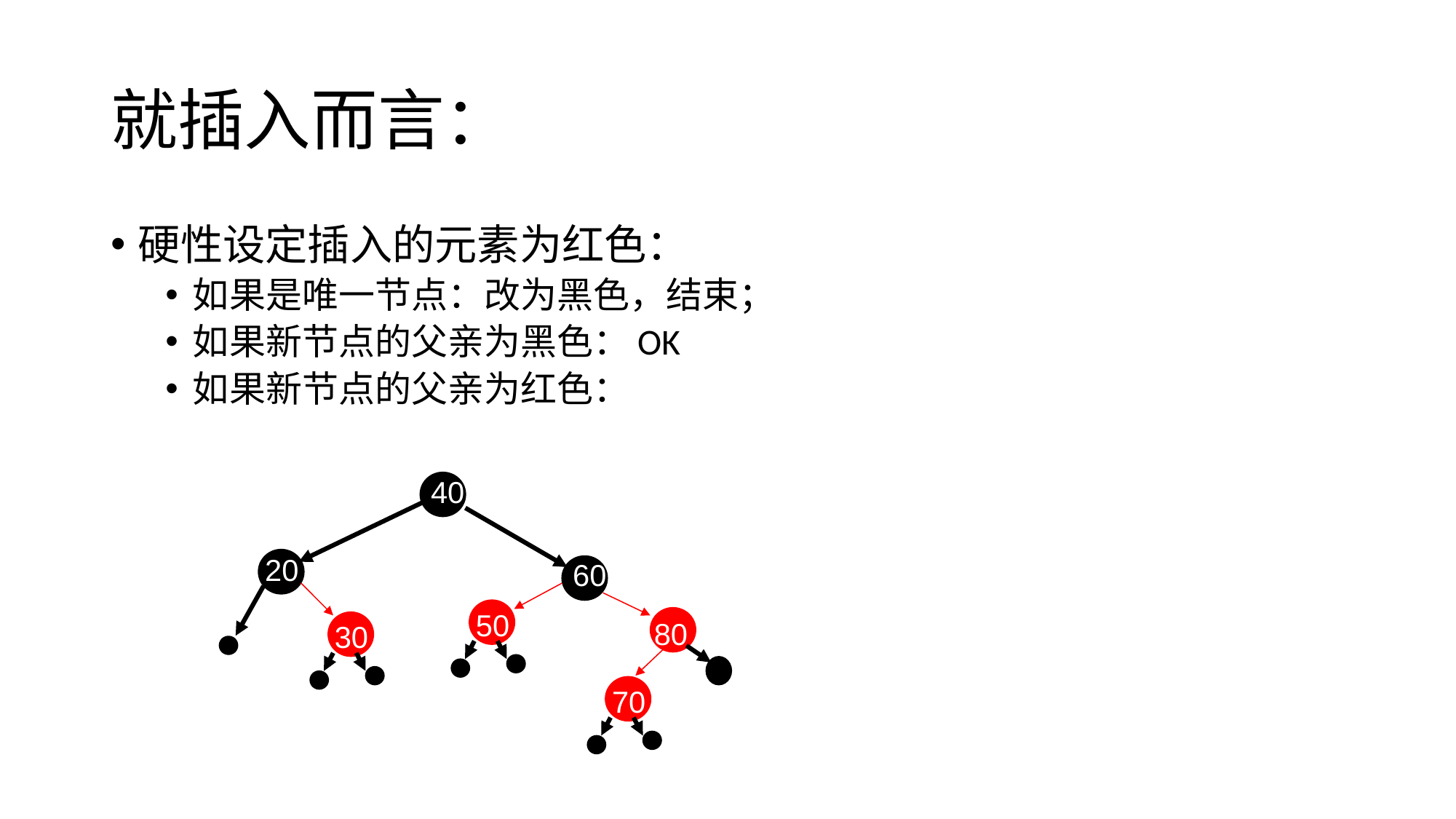

# 就插入而言：
硬性设定插入的元素为红色：
如果是唯一节点：改为黑色，结束；
如果新节点的父亲为黑色：OK
如果新节点的父亲为红色：
40

20

60

50

80

30

70